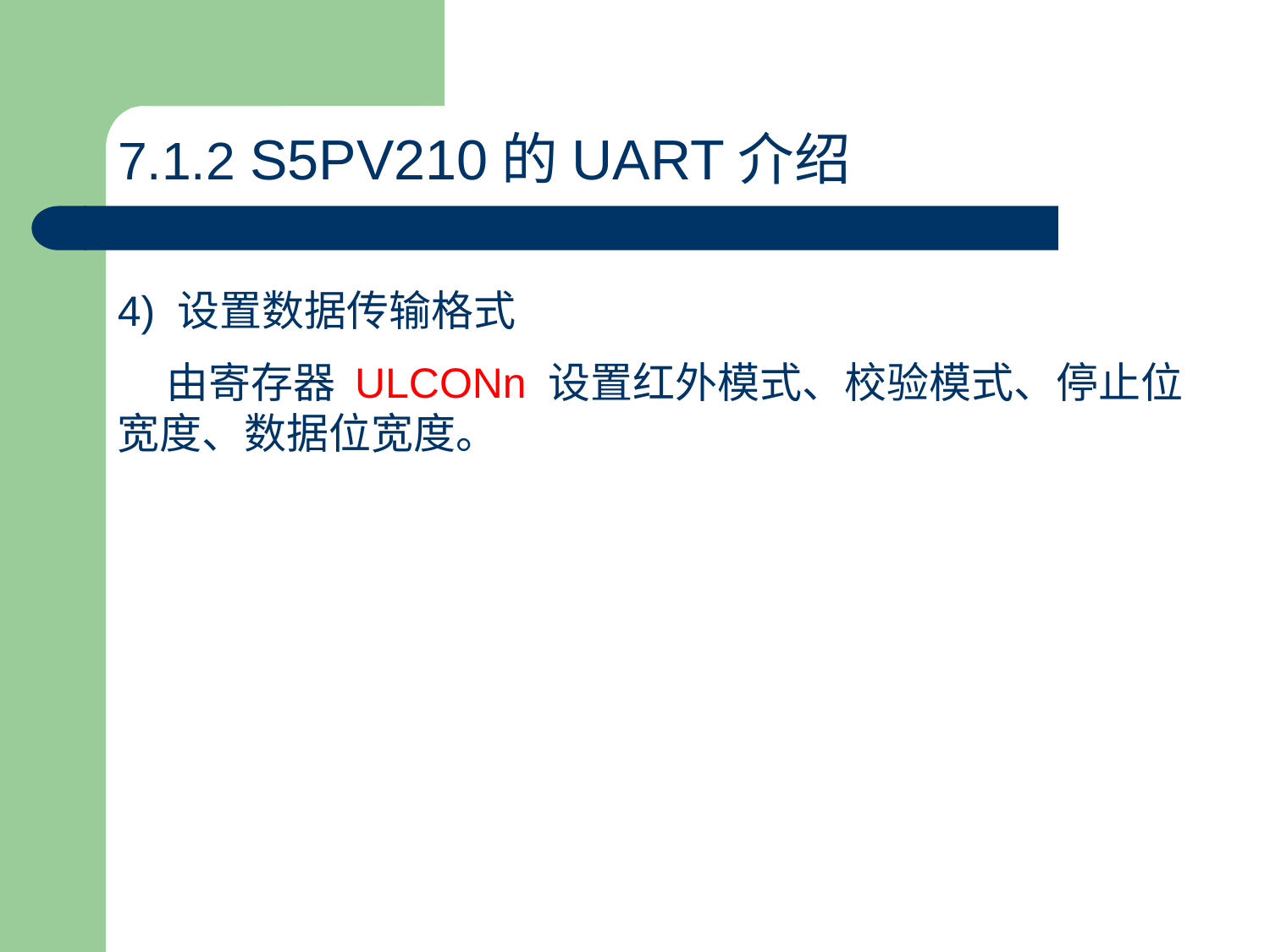

7.1.2 S5PV210的UART介绍
2. S5PV210的UART使用
4) 设置数据传输格式
    由寄存器 ULCONn 设置红外模式、校验模式、停止位宽度、数据位宽度。